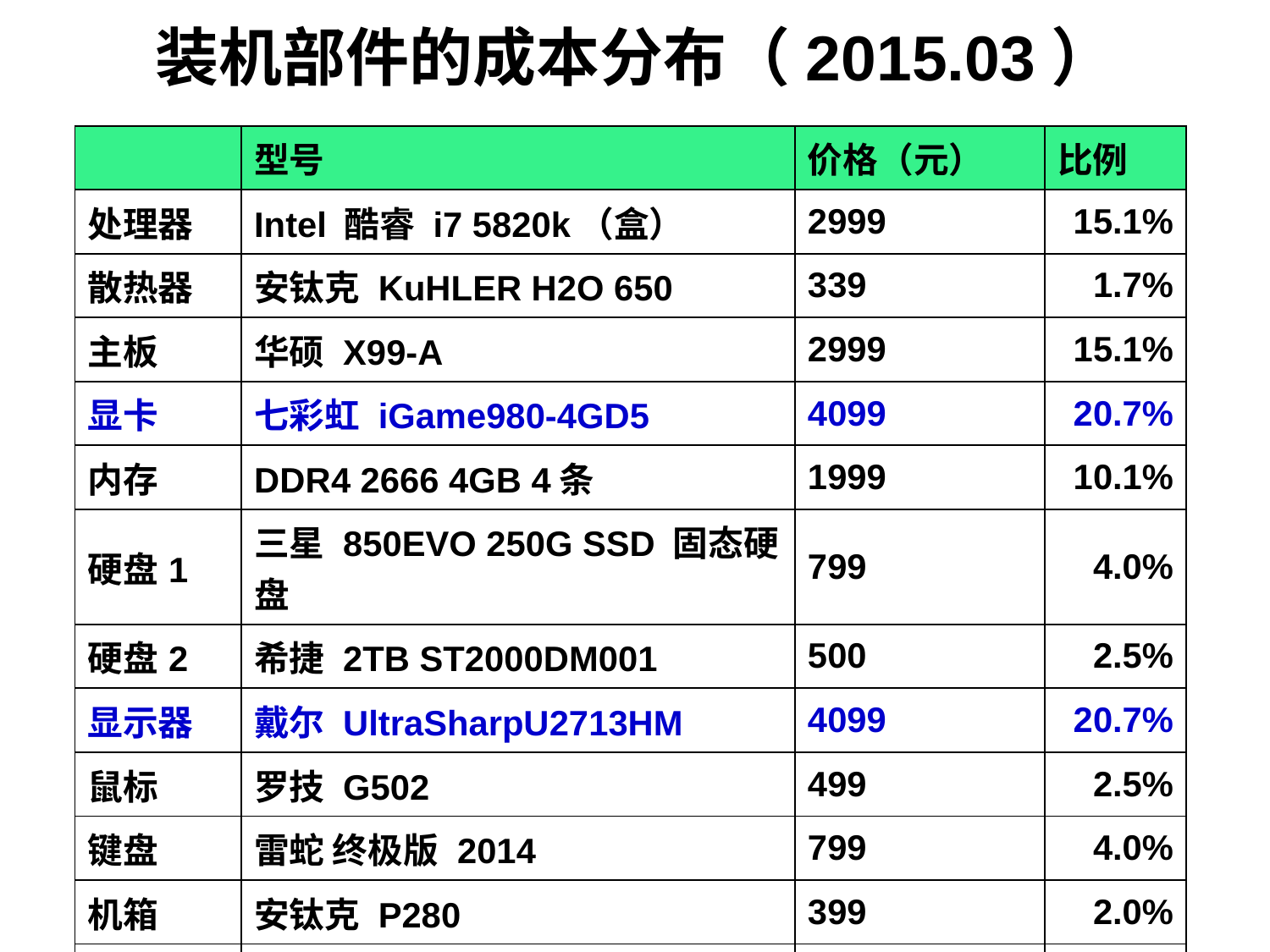

装机部件的成本分布（2015.03）
|  | 型号 | 价格（元） | 比例 |
| --- | --- | --- | --- |
| 处理器 | Intel 酷睿 i7 5820k（盒） | 2999 | 15.1% |
| 散热器 | 安钛克 KuHLER H2O 650 | 339 | 1.7% |
| 主板 | 华硕 X99-A | 2999 | 15.1% |
| 显卡 | 七彩虹 iGame980-4GD5 | 4099 | 20.7% |
| 内存 | DDR4 2666 4GB 4条 | 1999 | 10.1% |
| 硬盘1 | 三星 850EVO 250G SSD 固态硬盘 | 799 | 4.0% |
| 硬盘2 | 希捷 2TB ST2000DM001 | 500 | 2.5% |
| 显示器 | 戴尔 UltraSharpU2713HM | 4099 | 20.7% |
| 鼠标 | 罗技 G502 | 499 | 2.5% |
| 键盘 | 雷蛇 终极版 2014 | 799 | 4.0% |
| 机箱 | 安钛克 P280 | 399 | 2.0% |
| 电源 | 鑫谷 RP PLUS650 | 299 | 1.5% |
| 总价 |  | 19829 |  |